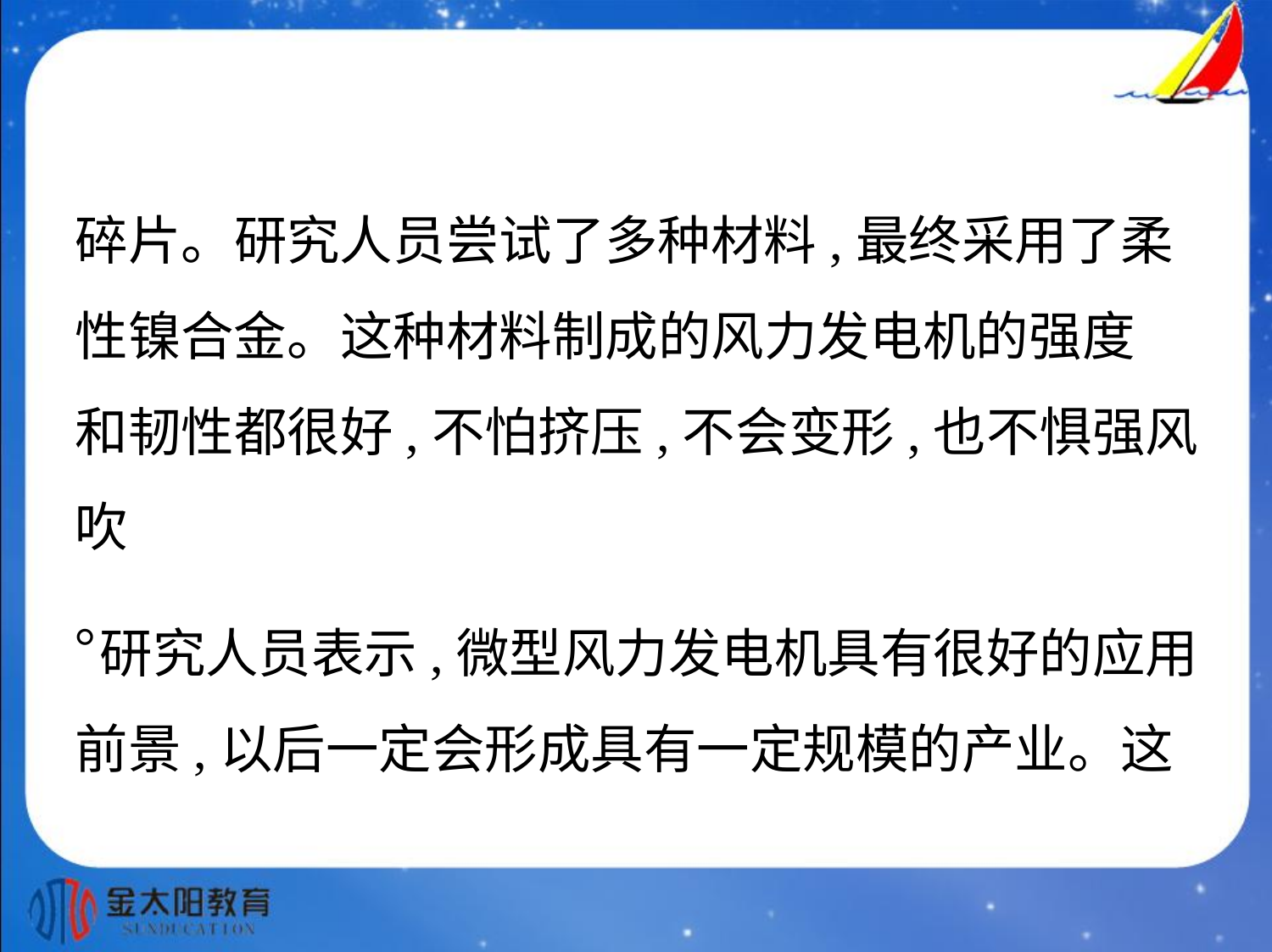

碎片。研究人员尝试了多种材料,最终采用了柔
性镍合金。这种材料制成的风力发电机的强度
和韧性都很好,不怕挤压,不会变形,也不惧强风吹
。
 研究人员表示,微型风力发电机具有很好的应用
前景,以后一定会形成具有一定规模的产业。这